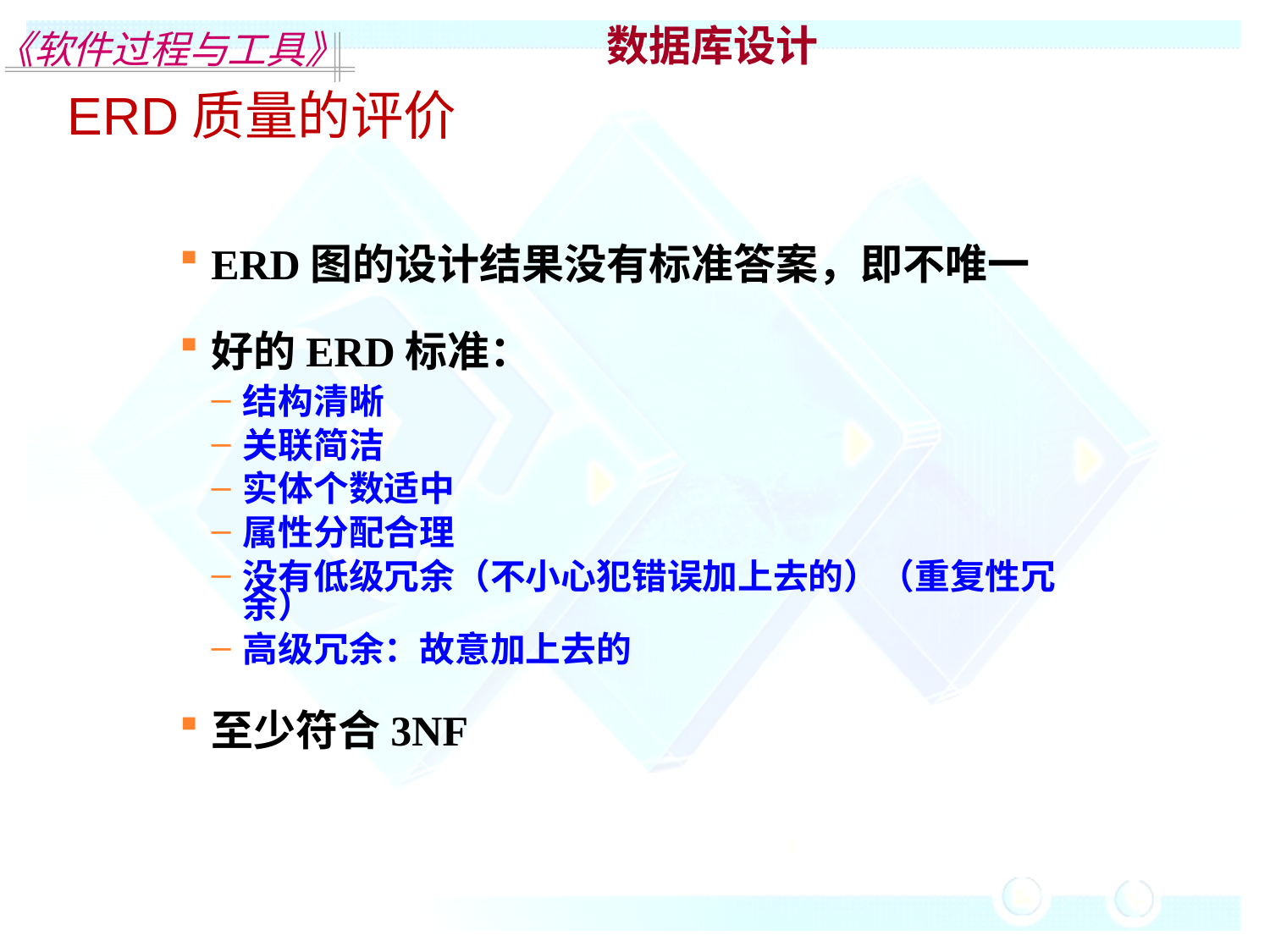

数据库设计
ERD质量的评价
ERD图的设计结果没有标准答案，即不唯一
好的ERD标准：
结构清晰
关联简洁
实体个数适中
属性分配合理
没有低级冗余（不小心犯错误加上去的）（重复性冗余）
高级冗余：故意加上去的
至少符合3NF